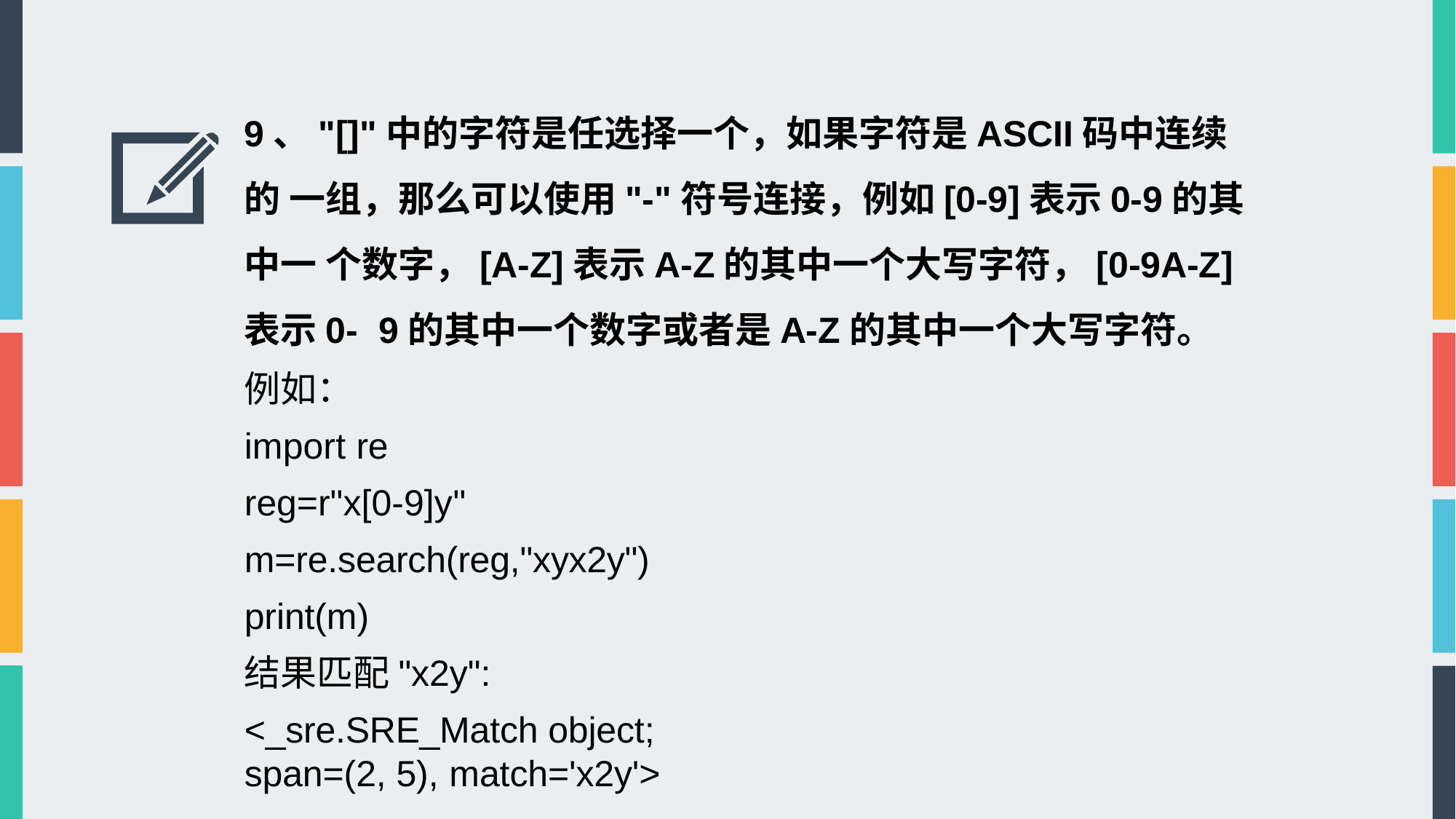

9、"[]"中的字符是任选择一个，如果字符是ASCII码中连续的 一组，那么可以使用"-"符号连接，例如[0-9]表示0-9的其中一 个数字，[A-Z]表示A-Z的其中一个大写字符，[0-9A-Z]表示0-  9的其中一个数字或者是A-Z的其中一个大写字符。
例如：
import re  reg=r"x[0-9]y"
m=re.search(reg,"xyx2y")  print(m)
结果匹配"x2y":
<_sre.SRE_Match object; span=(2, 5), match='x2y'>